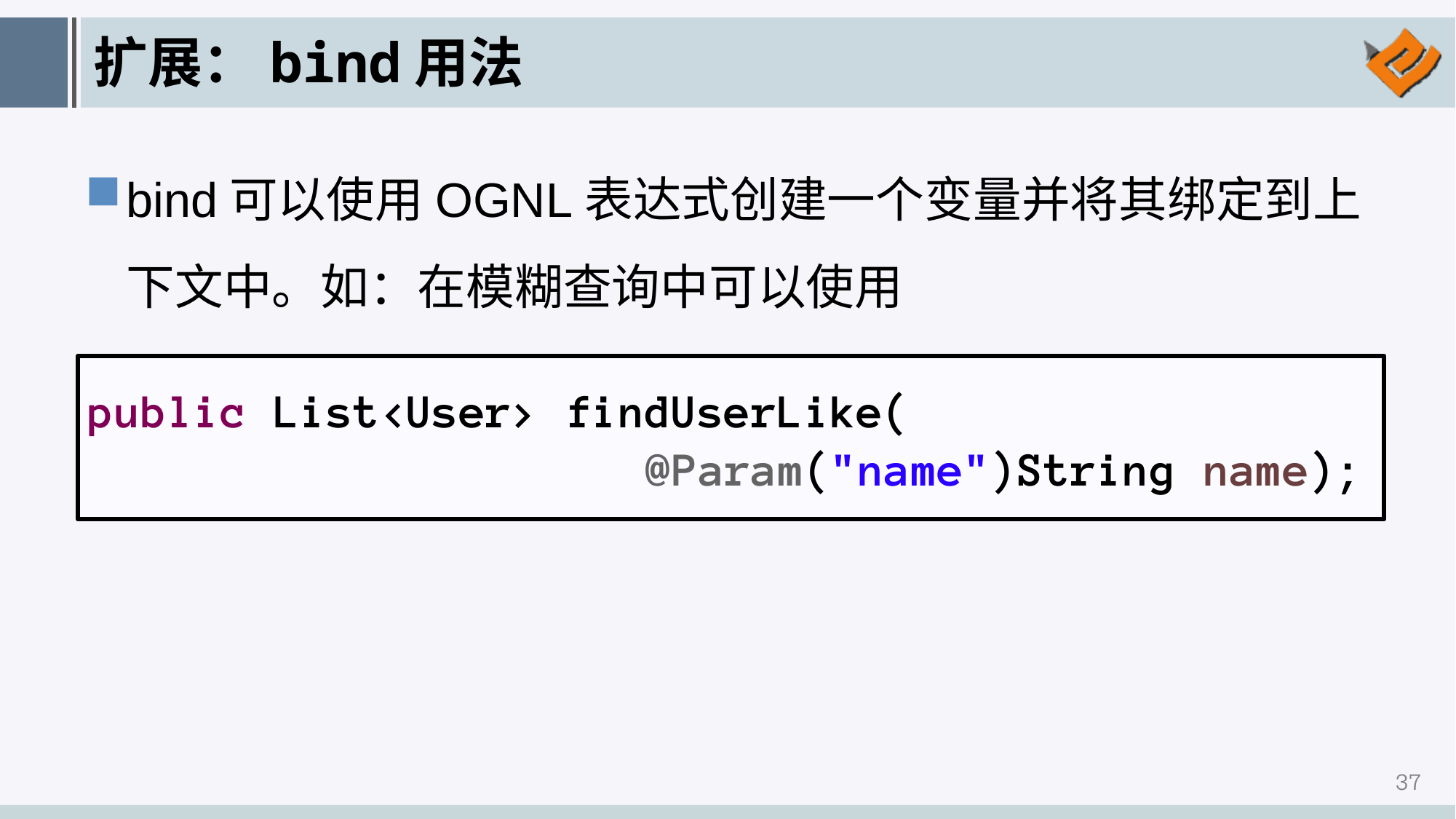

# 扩展：bind用法
bind可以使用OGNL表达式创建一个变量并将其绑定到上下文中。如：在模糊查询中可以使用
public List<User> findUserLike(
                     @Param("name")String name);